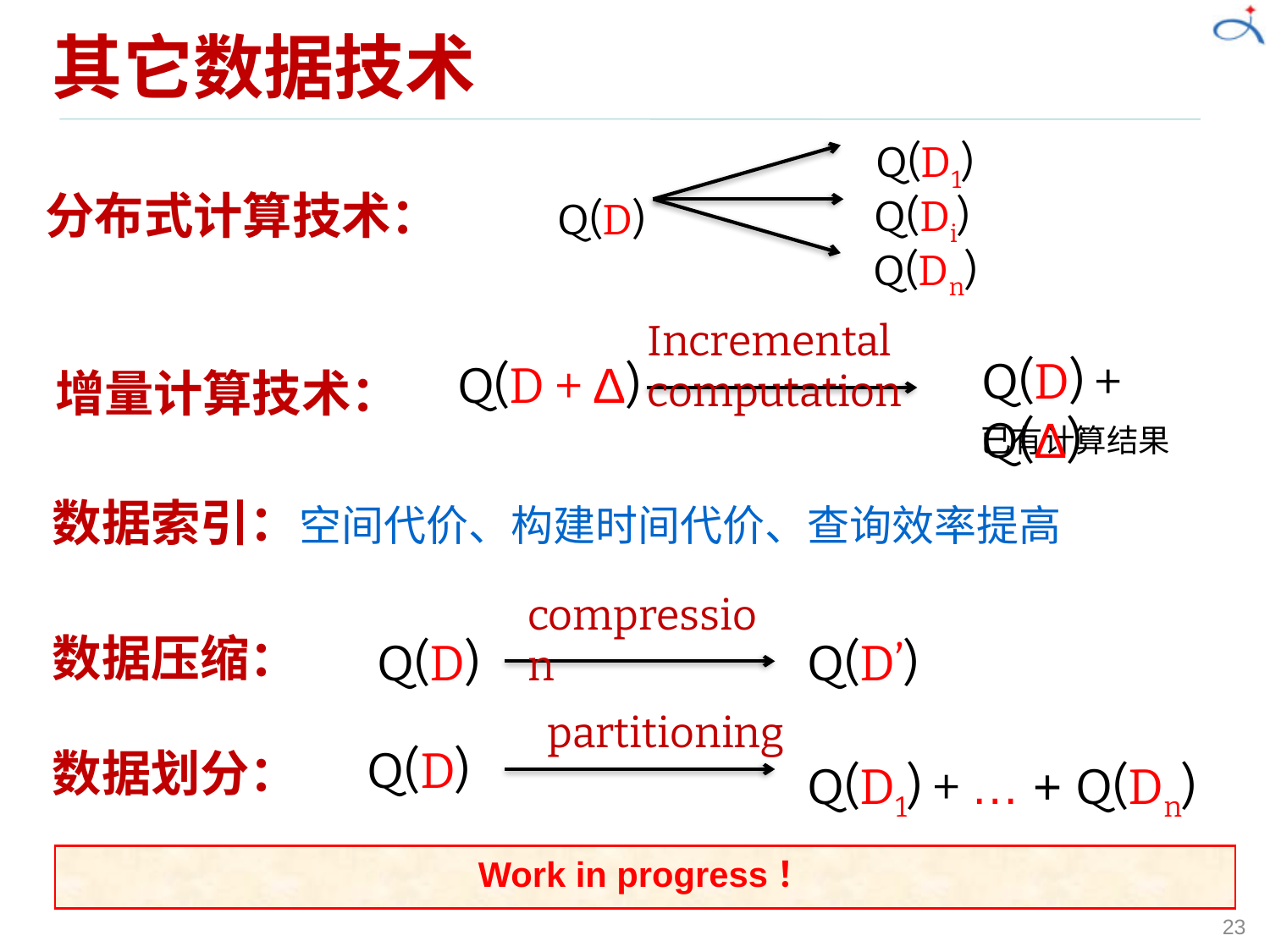

# 其它数据技术
Q(D1)
Q(Di)
Q(D)
Q(Dn)
分布式计算技术：
Incremental computation
Q(D) + Q(Δ)
Q(D + Δ)
增量计算技术：
已有计算结果
数据索引：空间代价、构建时间代价、查询效率提高

compression
数据压缩：

Q(D)
Q(D’)
partitioning
Q(D)
数据划分：

Q(D1) + … + Q(Dn)
Work in progress！
23